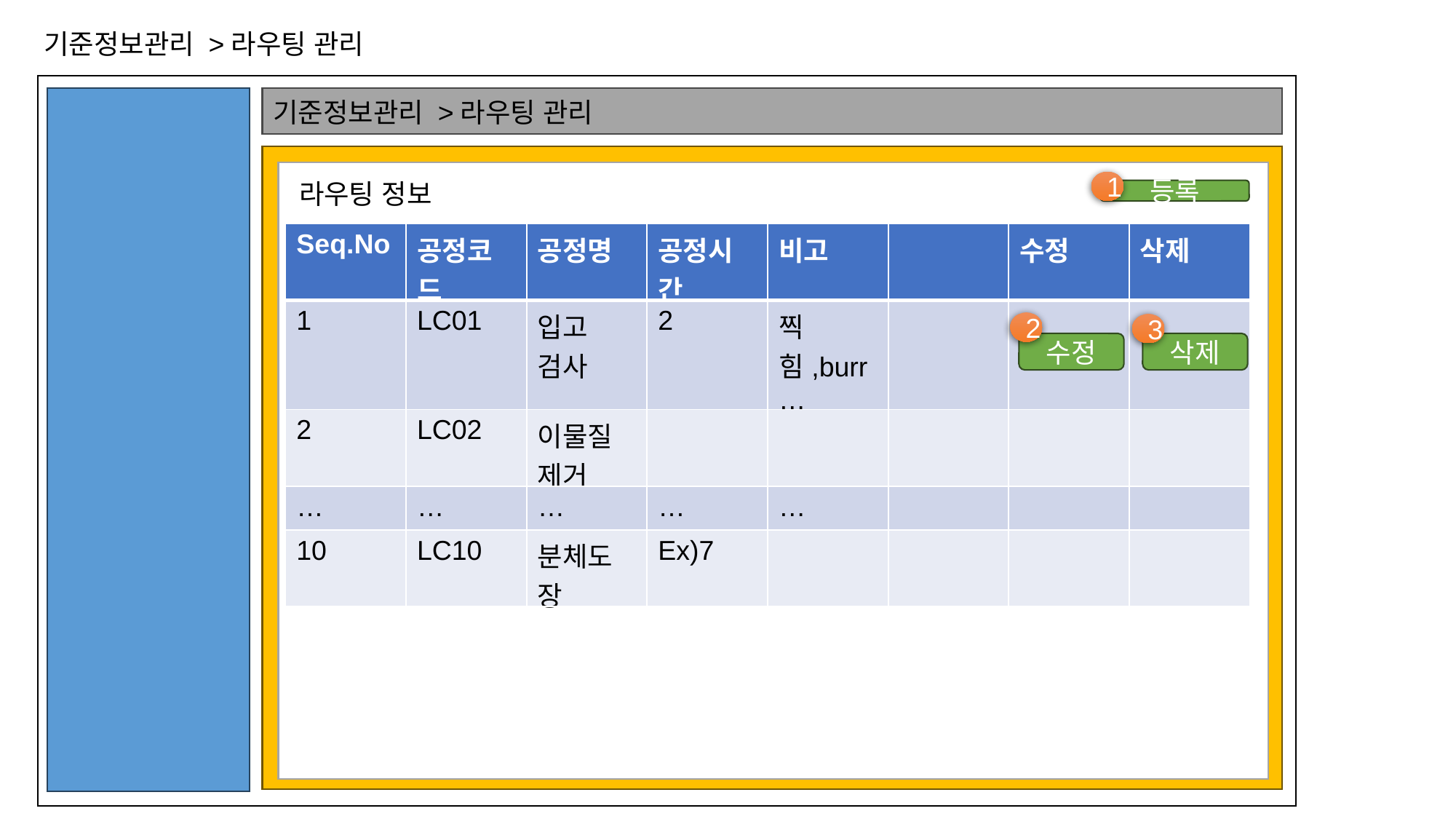

기준정보관리 >라우팅 관리

기준정보관리 >라우팅 관리
Content영역

라우팅 정보
1
등록
| Seq.No | 공정코드 | 공정명 | 공정시간 | 비고 |  | 수정 | 삭제 |
| --- | --- | --- | --- | --- | --- | --- | --- |
| 1 | LC01 | 입고 검사 | 2 | 찍힘,burr… |  |  |  |
| 2 | LC02 | 이물질 제거 |  |  |  |  |  |
| … | … | … | … | … |  |  |  |
| 10 | LC10 | 분체도장 | Ex)7 |  |  |  |  |
2
3
수정
삭제